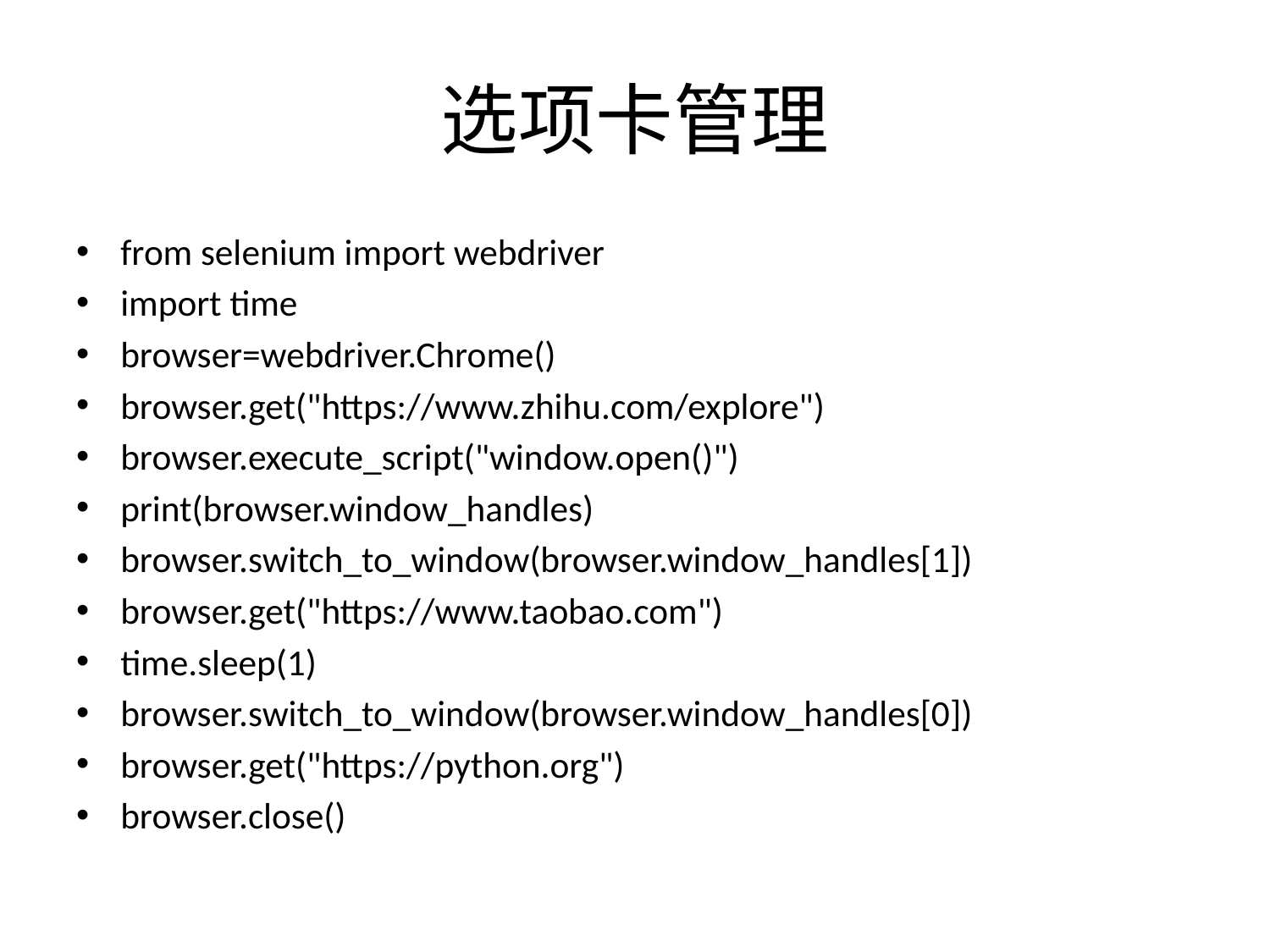

# 选项卡管理
from selenium import webdriver
import time
browser=webdriver.Chrome()
browser.get("https://www.zhihu.com/explore")
browser.execute_script("window.open()")
print(browser.window_handles)
browser.switch_to_window(browser.window_handles[1])
browser.get("https://www.taobao.com")
time.sleep(1)
browser.switch_to_window(browser.window_handles[0])
browser.get("https://python.org")
browser.close()